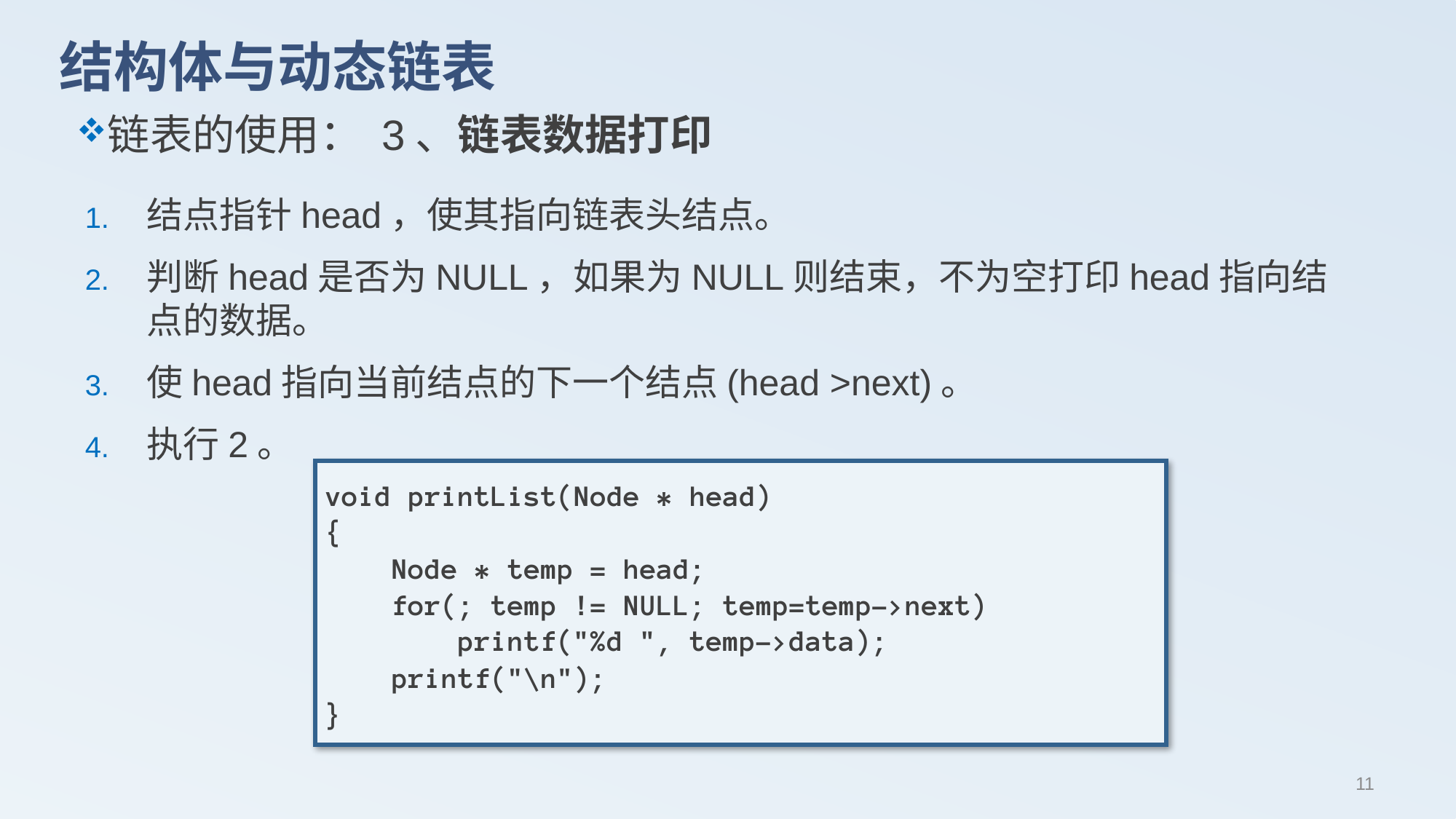

# 结构体与动态链表
链表的使用： 3、链表数据打印
结点指针head，使其指向链表头结点。
判断head是否为NULL，如果为NULL则结束，不为空打印head指向结点的数据。
使head指向当前结点的下一个结点(head >next)。
执行2。
void printList(Node * head)
{
    Node * temp = head;
    for(; temp != NULL; temp=temp->next)
        printf("%d ", temp->data);
    printf("\n");
}